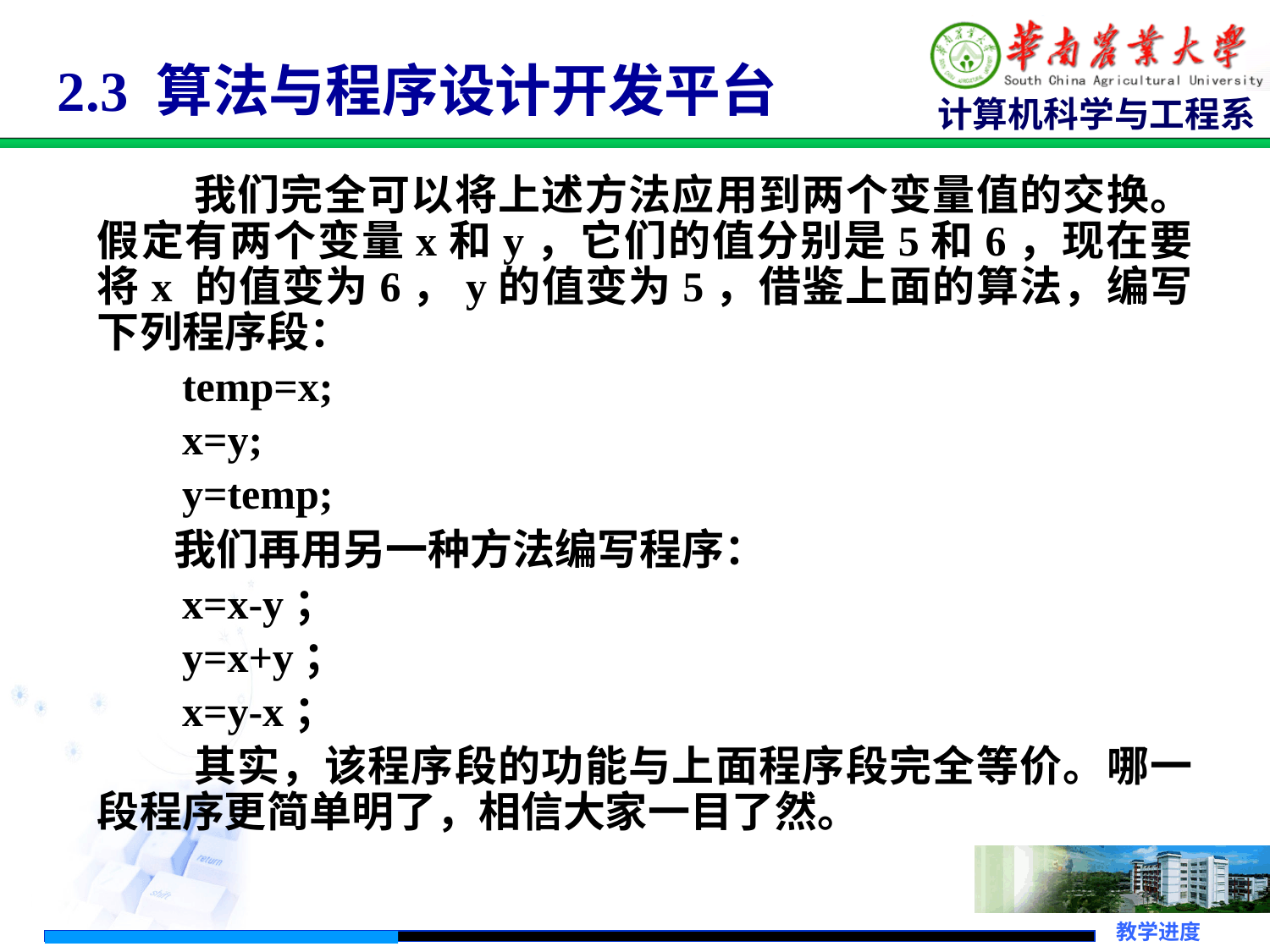

2.3 算法与程序设计开发平台
        我们完全可以将上述方法应用到两个变量值的交换。假定有两个变量x和y，它们的值分别是5和6，现在要将x 的值变为6，y的值变为5，借鉴上面的算法，编写下列程序段：
        temp=x;
        x=y;
        y=temp;
       我们再用另一种方法编写程序：
        x=x-y；
        y=x+y；
        x=y-x；
        其实，该程序段的功能与上面程序段完全等价。哪一段程序更简单明了，相信大家一目了然。